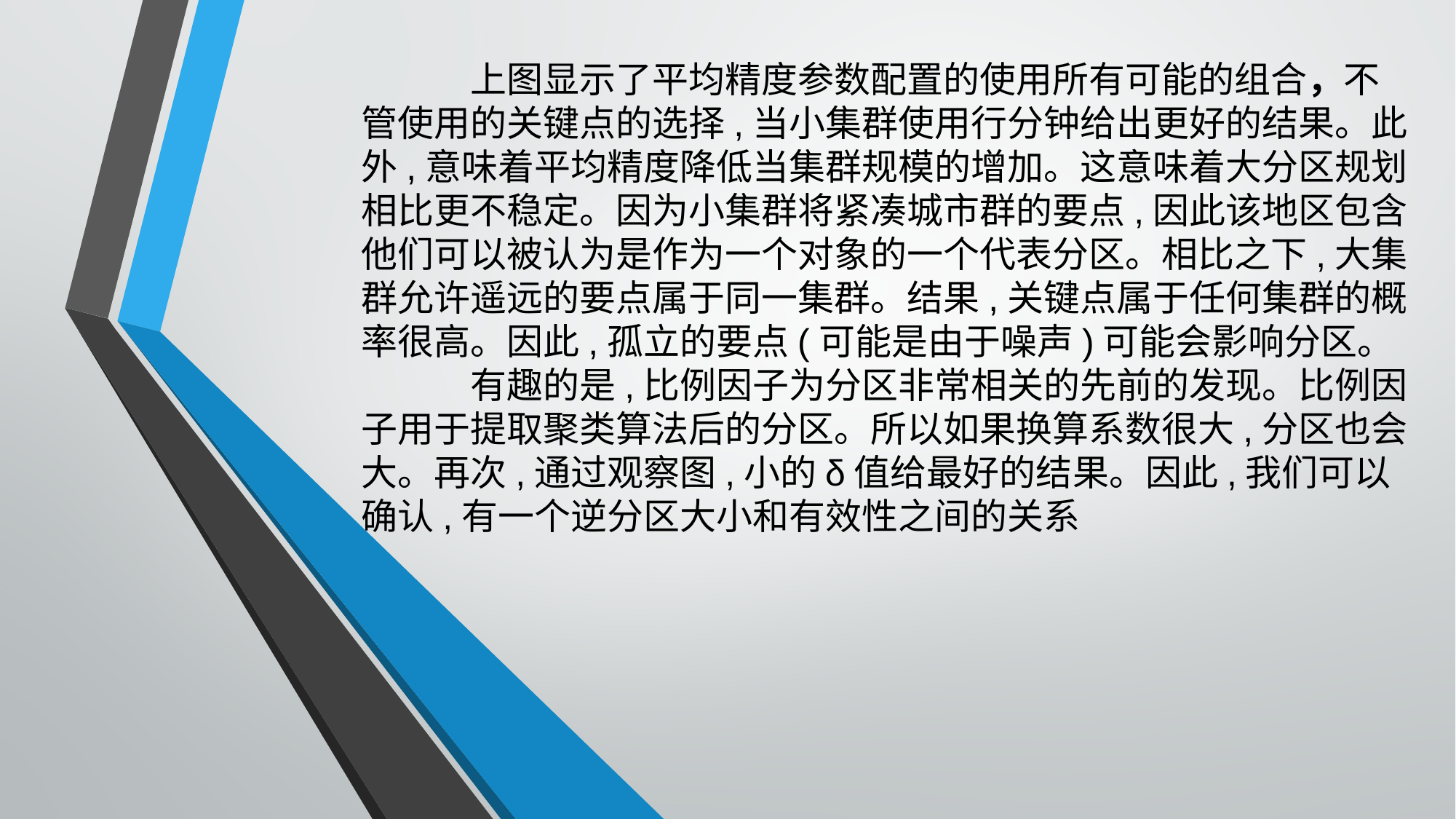

# 上图显示了平均精度参数配置的使用所有可能的组合，不管使用的关键点的选择,当小集群使用行分钟给出更好的结果。此外,意味着平均精度降低当集群规模的增加。这意味着大分区规划相比更不稳定。因为小集群将紧凑城市群的要点,因此该地区包含他们可以被认为是作为一个对象的一个代表分区。相比之下,大集群允许遥远的要点属于同一集群。结果,关键点属于任何集群的概率很高。因此,孤立的要点(可能是由于噪声)可能会影响分区。 有趣的是,比例因子为分区非常相关的先前的发现。比例因子用于提取聚类算法后的分区。所以如果换算系数很大,分区也会大。再次,通过观察图,小的δ值给最好的结果。因此,我们可以确认,有一个逆分区大小和有效性之间的关系